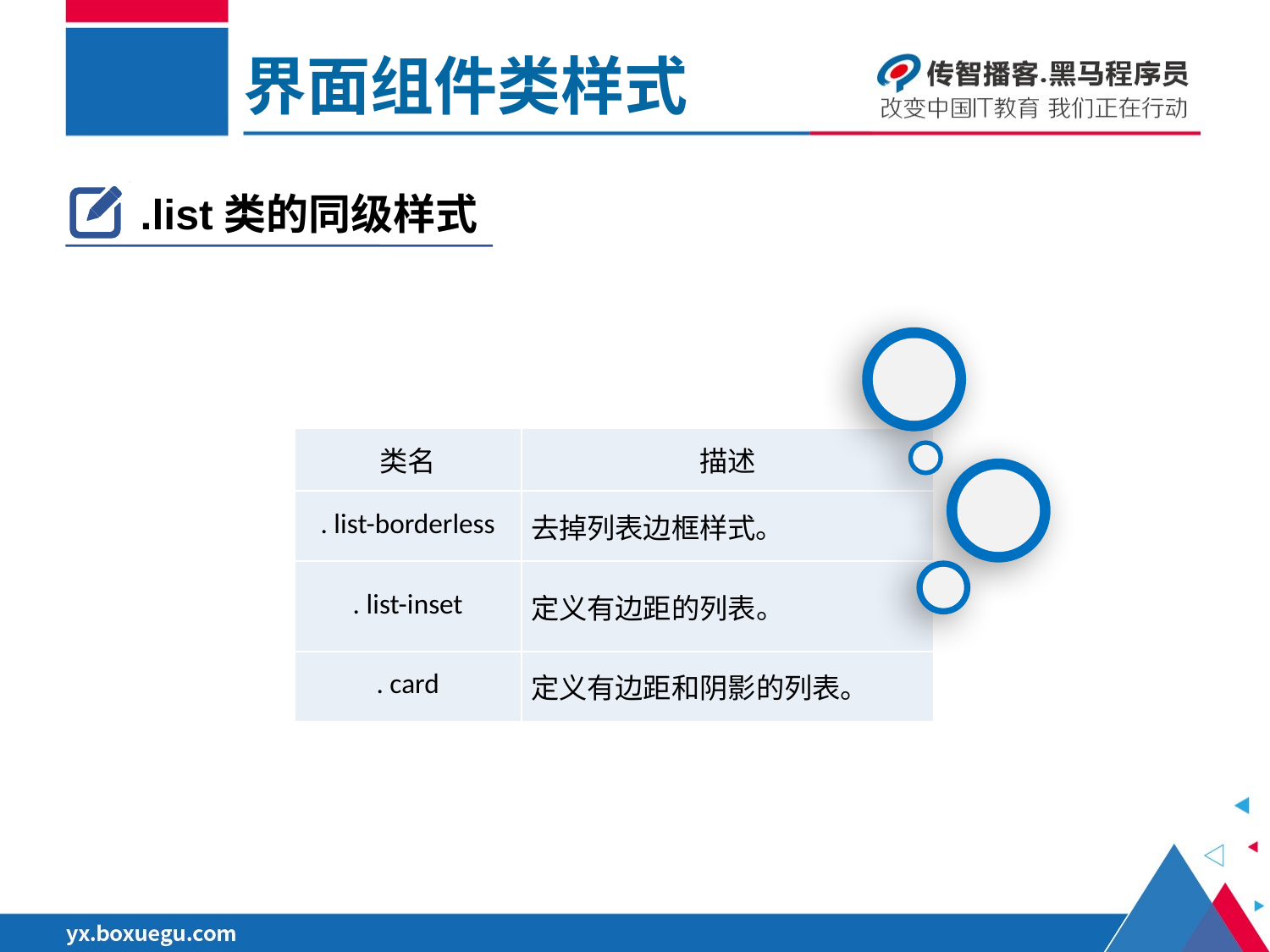

界面组件类样式
.list类的同级样式

| 类名 | 描述 |
| --- | --- |
| . list-borderless | 去掉列表边框样式。 |
| . list-inset | 定义有边距的列表。 |
| . card | 定义有边距和阴影的列表。 |